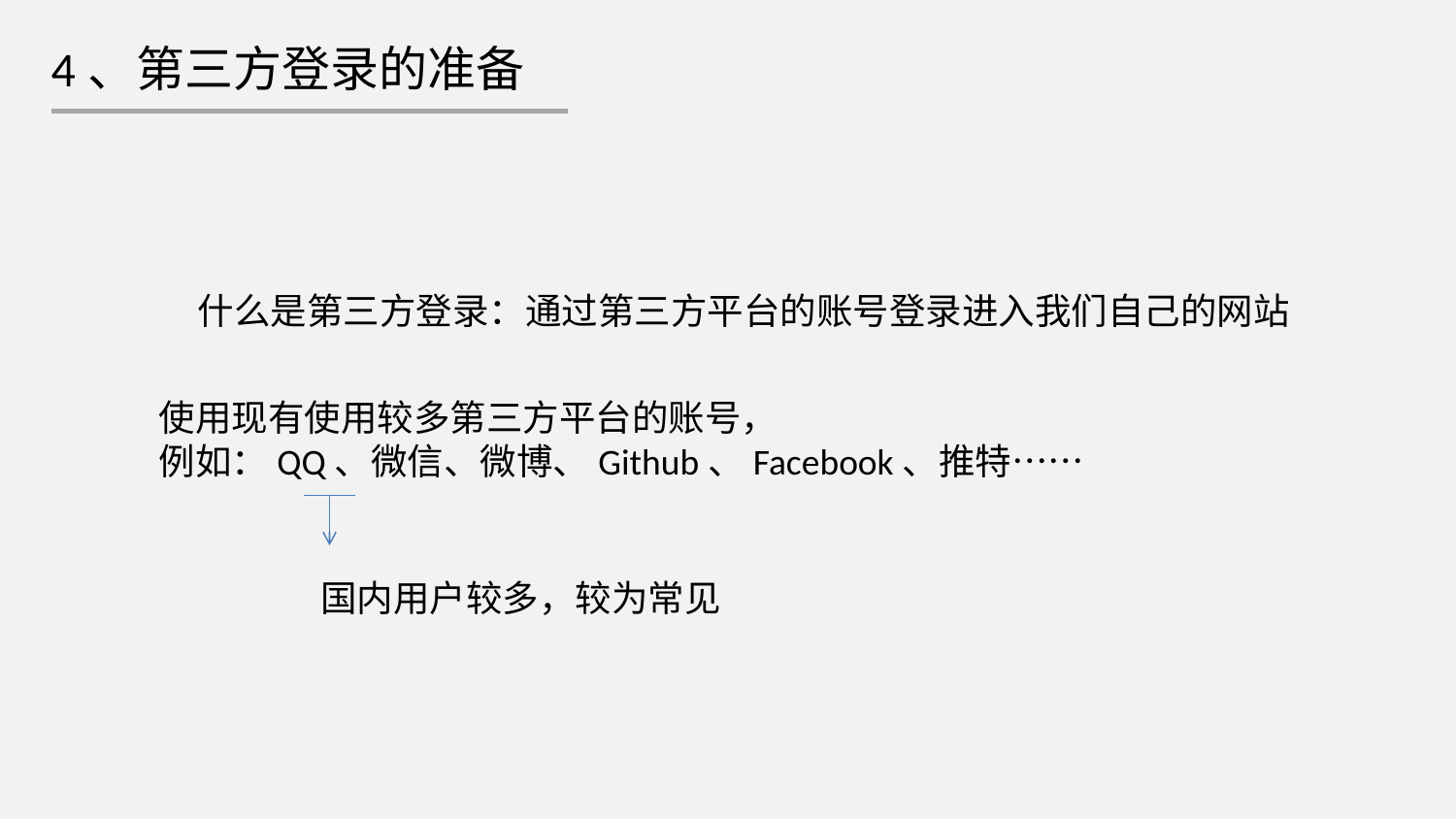

4、第三方登录的准备
什么是第三方登录：通过第三方平台的账号登录进入我们自己的网站
使用现有使用较多第三方平台的账号，
例如：QQ、微信、微博、Github、Facebook、推特……
国内用户较多，较为常见